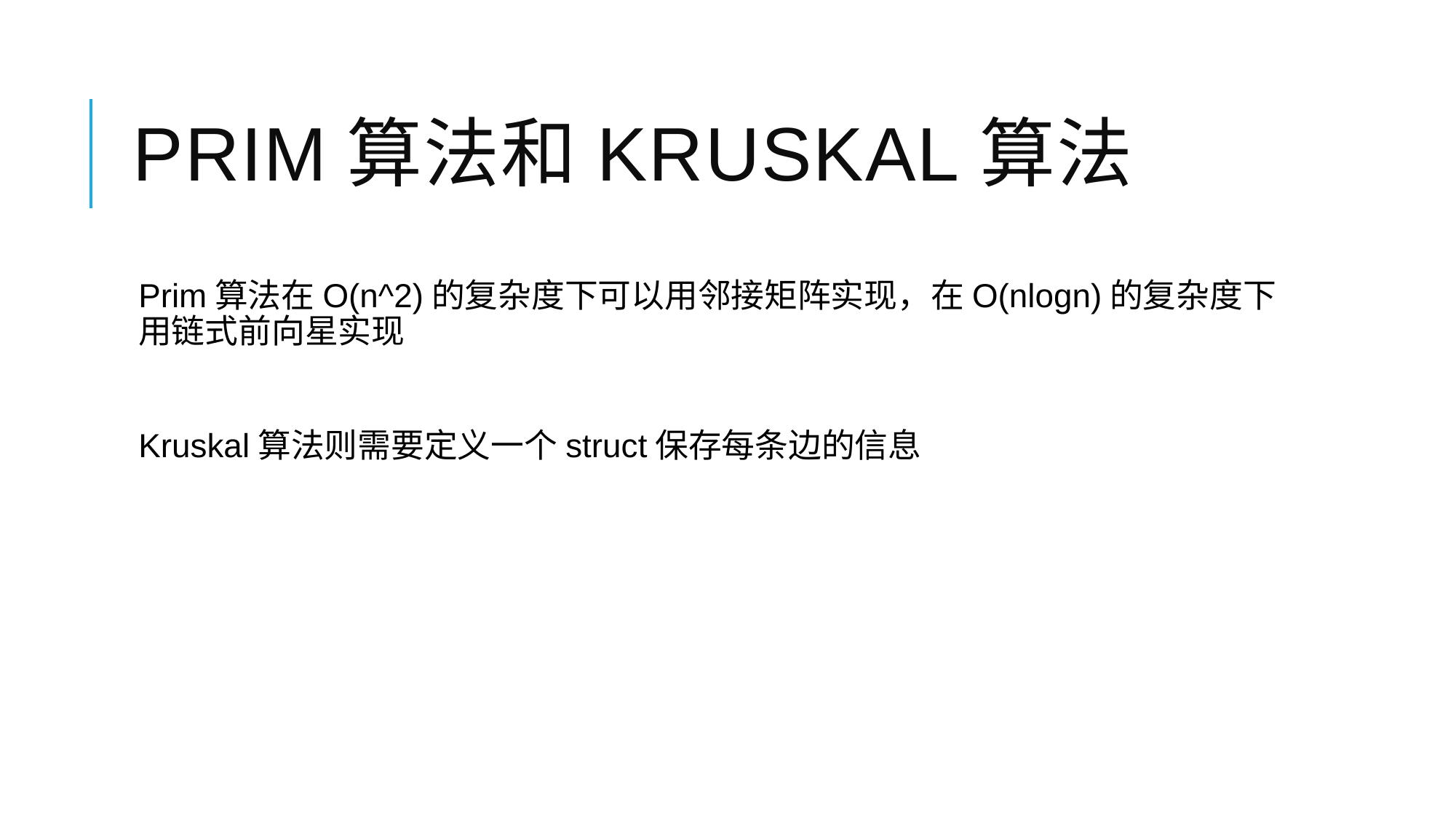

# Prim算法和Kruskal算法
Prim算法在O(n^2)的复杂度下可以用邻接矩阵实现，在O(nlogn)的复杂度下用链式前向星实现

Kruskal算法则需要定义一个struct保存每条边的信息